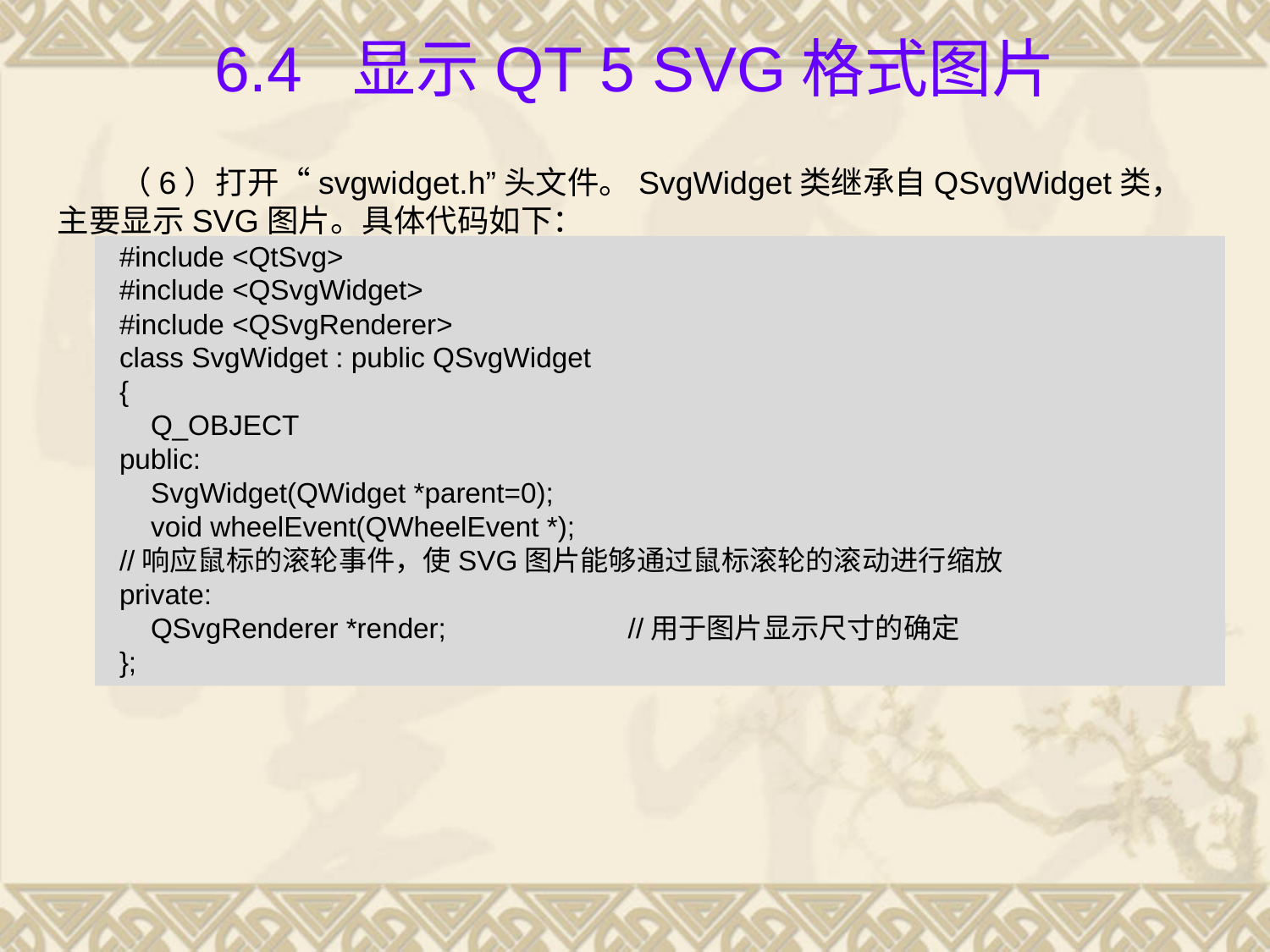

# 6.4  显示Qt 5 SVG格式图片
（6）打开“svgwidget.h”头文件。SvgWidget类继承自QSvgWidget类，主要显示SVG图片。具体代码如下：
#include <QtSvg>
#include <QSvgWidget>
#include <QSvgRenderer>
class SvgWidget : public QSvgWidget
{
    Q_OBJECT
public:
    SvgWidget(QWidget *parent=0);
    void wheelEvent(QWheelEvent *);
//响应鼠标的滚轮事件，使SVG图片能够通过鼠标滚轮的滚动进行缩放
private:
    QSvgRenderer *render; 	        //用于图片显示尺寸的确定
};